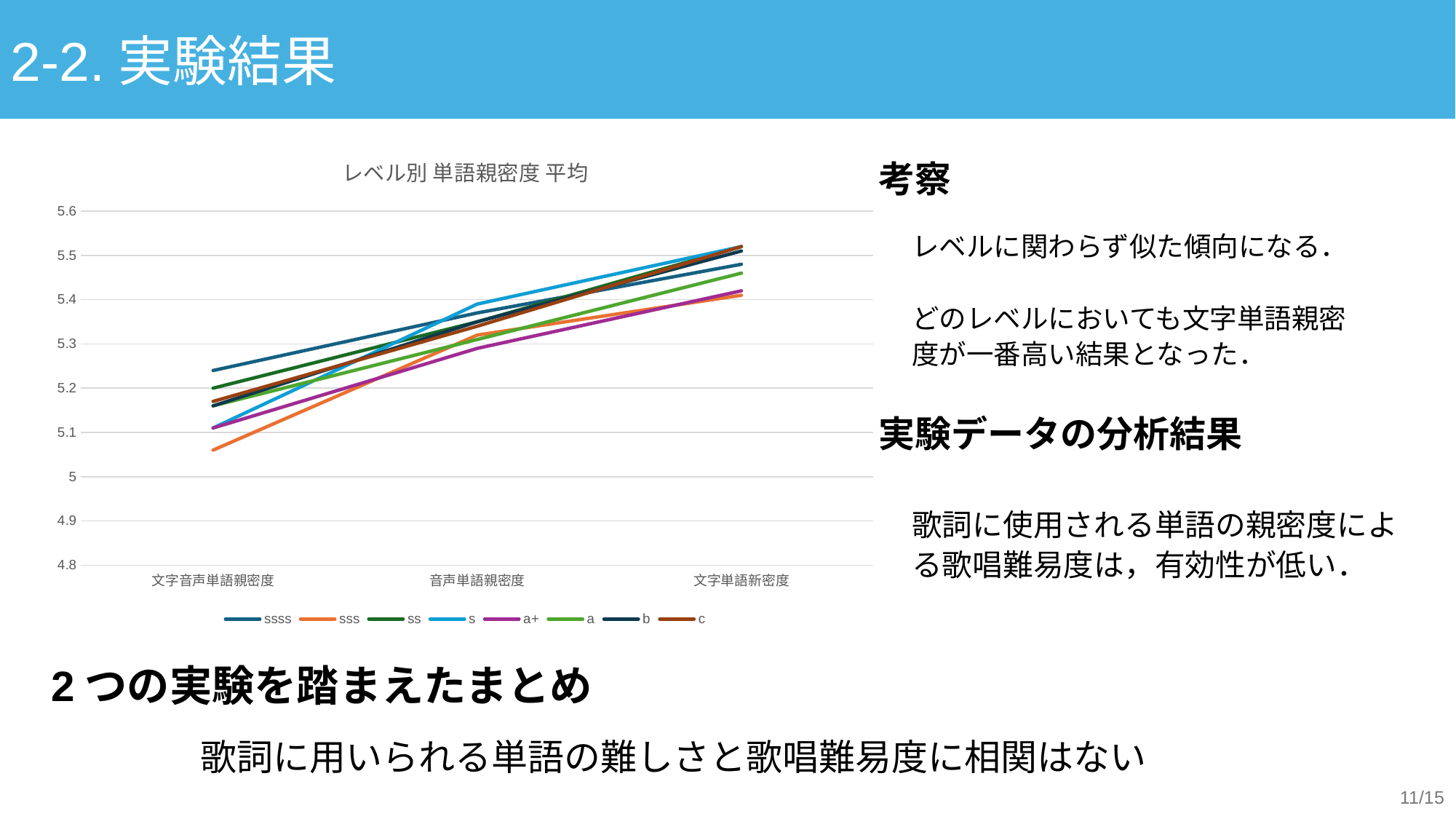

2-2.実験結果

### Chart: レベル別 単語親密度 平均

| Category | ssss | sss | ss | s | a+ | a | b | c |
|---|---|---|---|---|---|---|---|---|
| 文字音声単語親密度 | 5.24 | 5.06 | 5.2 | 5.11 | 5.11 | 5.16 | 5.16 | 5.17 |
| 音声単語親密度 | 5.37 | 5.32 | 5.35 | 5.39 | 5.29 | 5.31 | 5.35 | 5.34 |
| 文字単語新密度 | 5.48 | 5.41 | 5.52 | 5.52 | 5.42 | 5.46 | 5.51 | 5.52 |
考察
レベルに関わらず似た傾向になる．

どのレベルにおいても文字単語親密度が一番高い結果となった．
実験データの分析結果
歌詞に使用される単語の親密度による歌唱難易度は，有効性が低い．
2つの実験を踏まえたまとめ
歌詞に用いられる単語の難しさと歌唱難易度に相関はない
11/15